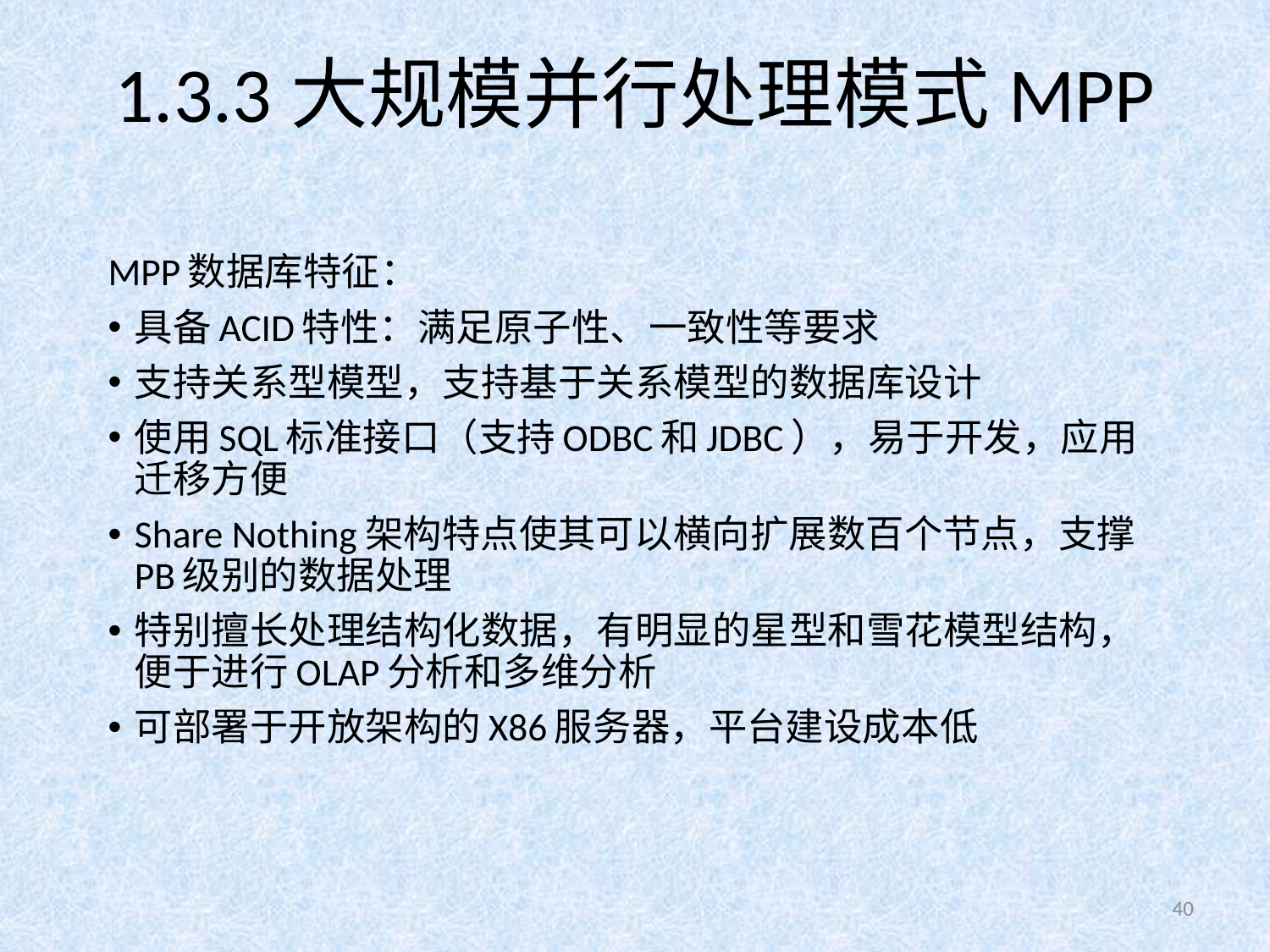

# 1.3.3大规模并行处理模式MPP
MPP数据库特征：
具备ACID特性：满足原子性、一致性等要求
支持关系型模型，支持基于关系模型的数据库设计
使用SQL标准接口（支持ODBC和JDBC），易于开发，应用迁移方便
Share Nothing架构特点使其可以横向扩展数百个节点，支撑PB级别的数据处理
特别擅长处理结构化数据，有明显的星型和雪花模型结构，便于进行OLAP分析和多维分析
可部署于开放架构的X86服务器，平台建设成本低
40